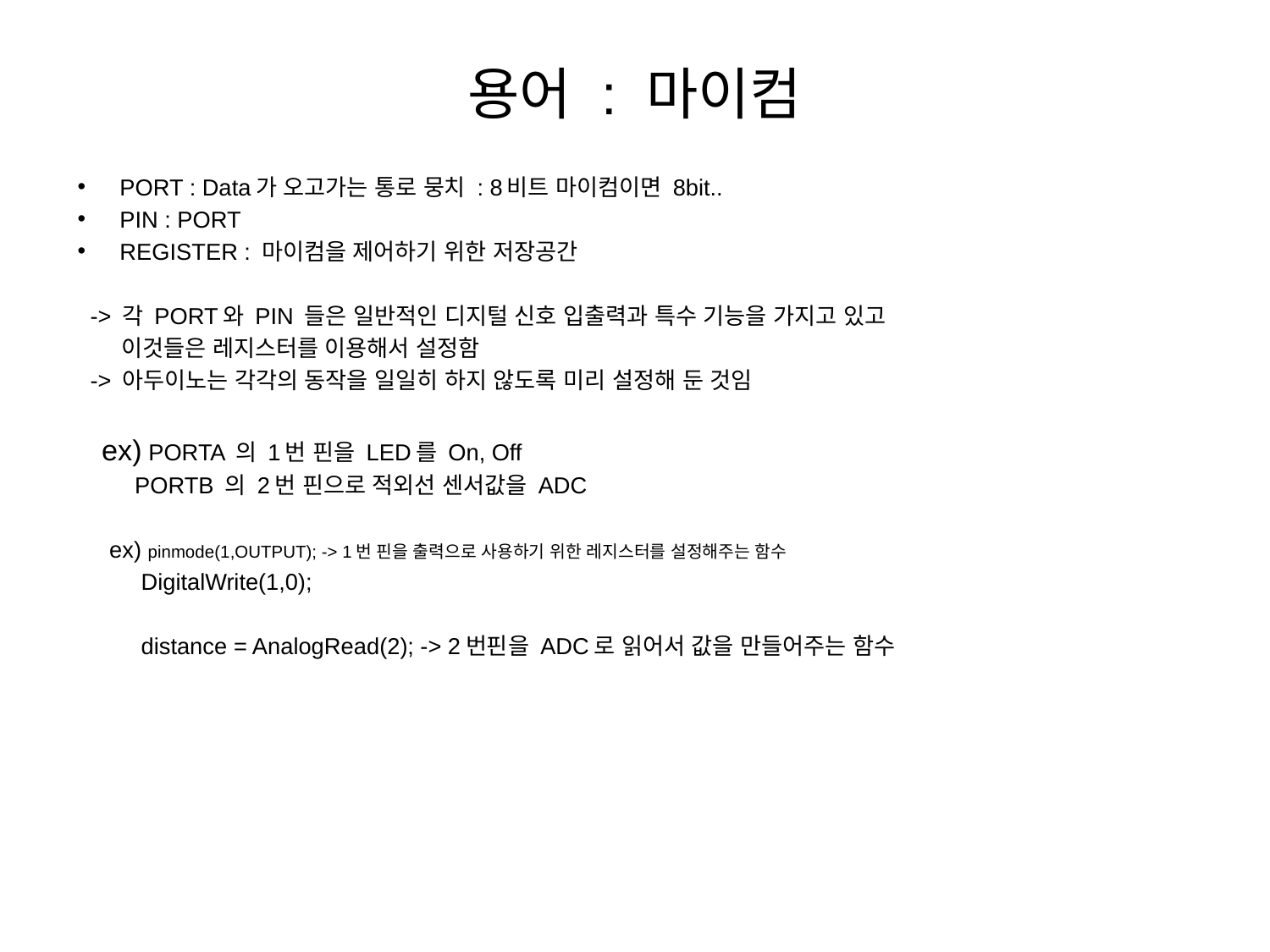

# 용어 : 마이컴
PORT : Data가 오고가는 통로 뭉치 : 8비트 마이컴이면 8bit..
PIN : PORT
REGISTER : 마이컴을 제어하기 위한 저장공간

  -> 각 PORT와 PIN 들은 일반적인 디지털 신호 입출력과 특수 기능을 가지고 있고
      이것들은 레지스터를 이용해서 설정함
  -> 아두이노는 각각의 동작을 일일히 하지 않도록 미리 설정해 둔 것임

   ex) PORTA 의 1번 핀을 LED를 On, Off
         PORTB 의 2번 핀으로 적외선 센서값을 ADC

     ex) pinmode(1,OUTPUT); -> 1번 핀을 출력으로 사용하기 위한 레지스터를 설정해주는 함수
          DigitalWrite(1,0);

          distance = AnalogRead(2); -> 2번핀을 ADC로 읽어서 값을 만들어주는 함수